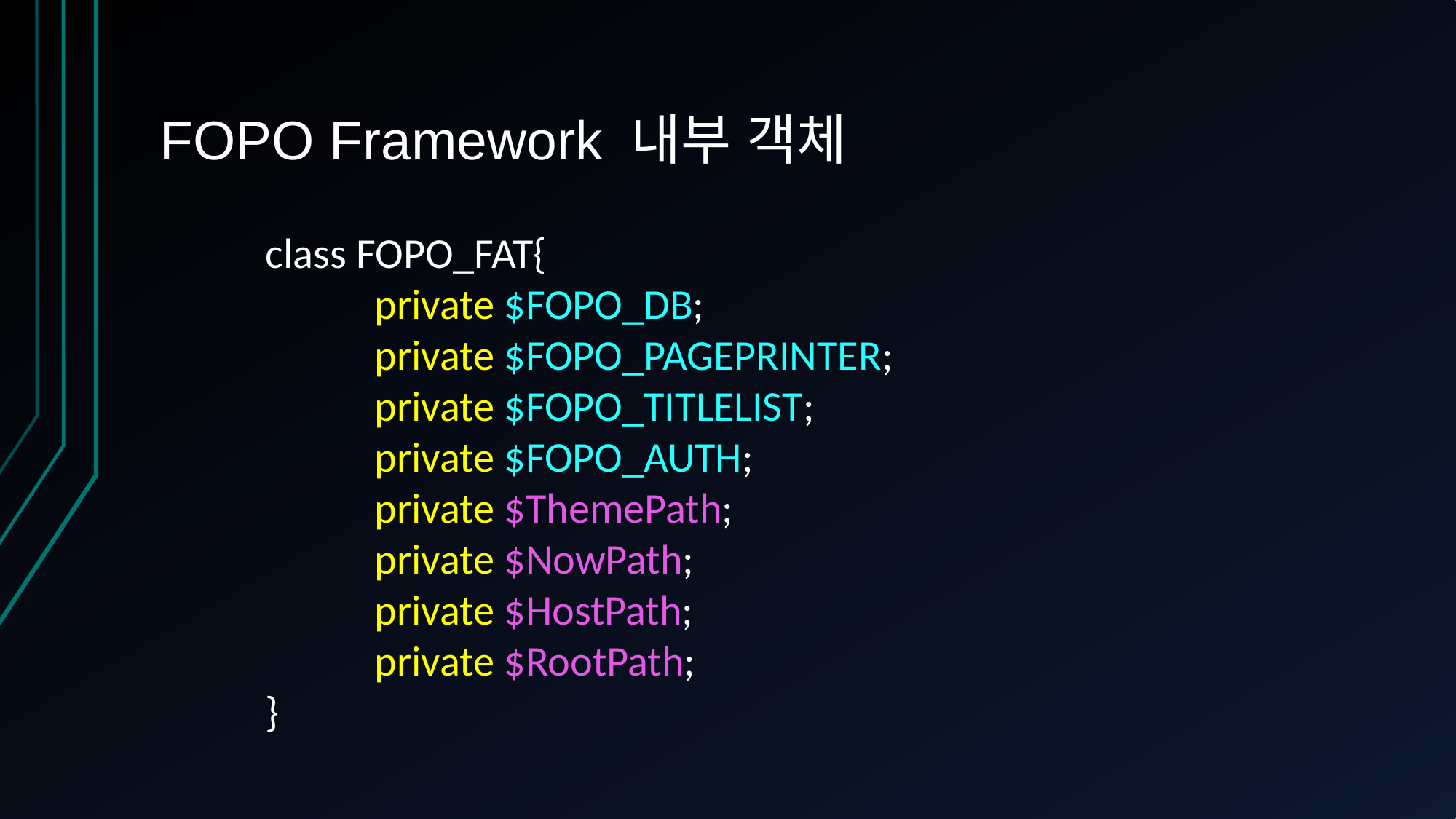

# FOPO Framework 내부 객체
	class FOPO_FAT{
		private $FOPO_DB;
		private $FOPO_PAGEPRINTER;
		private $FOPO_TITLELIST;
		private $FOPO_AUTH;
		private $ThemePath;
		private $NowPath;
		private $HostPath;
		private $RootPath;
	}